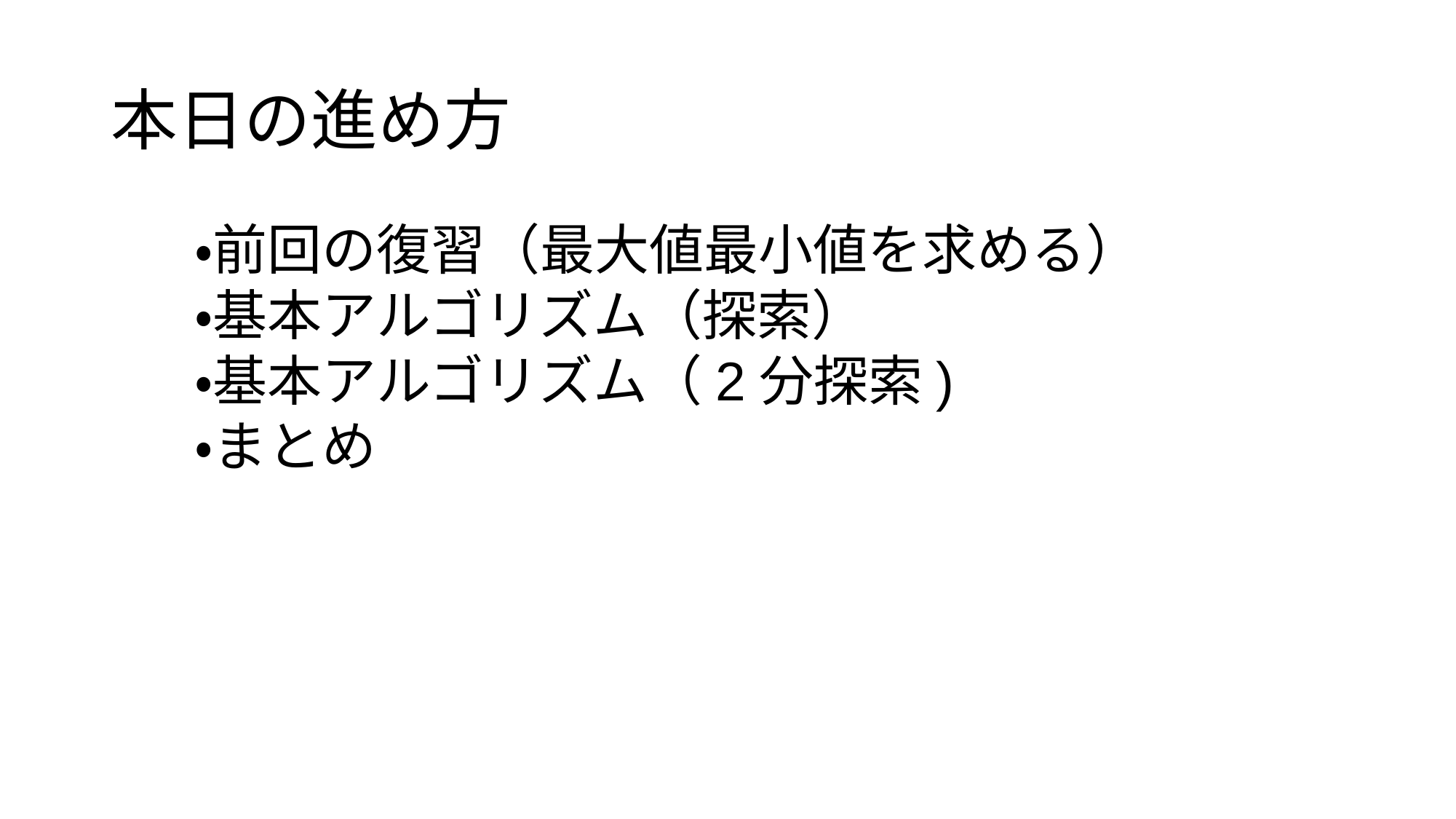

# 本日の進め方
・前回の復習（最大値最小値を求める）
・基本アルゴリズム（探索）
・基本アルゴリズム（2分探索)
・まとめ